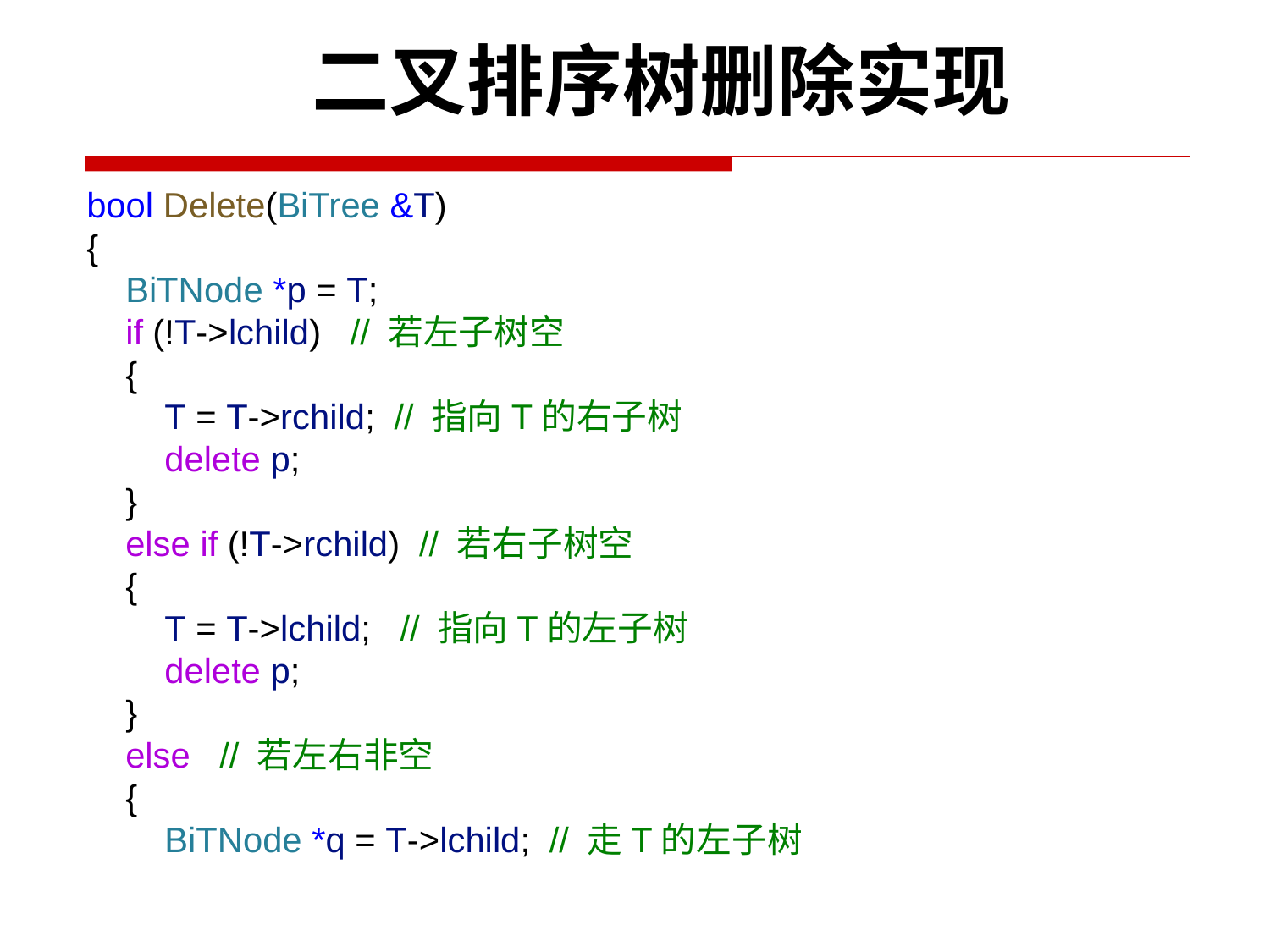

二叉排序树删除实现
bool Delete(BiTree &T)
{
    BiTNode *p = T;
    if (!T->lchild)   // 若左子树空
    {
        T = T->rchild;  // 指向T的右子树
        delete p;
    }
    else if (!T->rchild)  // 若右子树空
    {
        T = T->lchild;   // 指向T的左子树
        delete p;
    }
    else   // 若左右非空
    {
        BiTNode *q = T->lchild;  // 走T的左子树